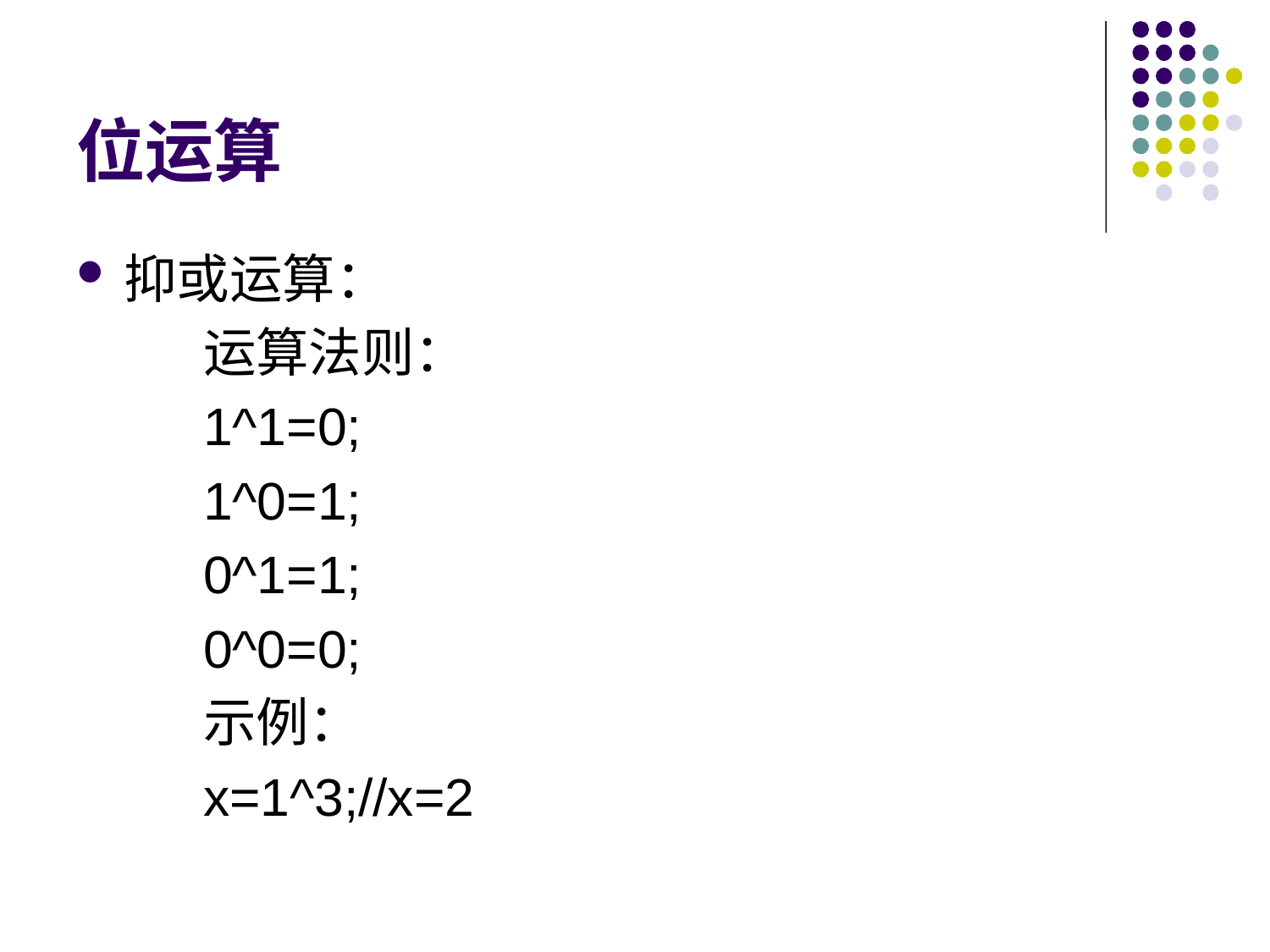

# 位运算
抑或运算：
	运算法则：
	1^1=0;
	1^0=1;
	0^1=1;
	0^0=0;
	示例：
	x=1^3;//x=2